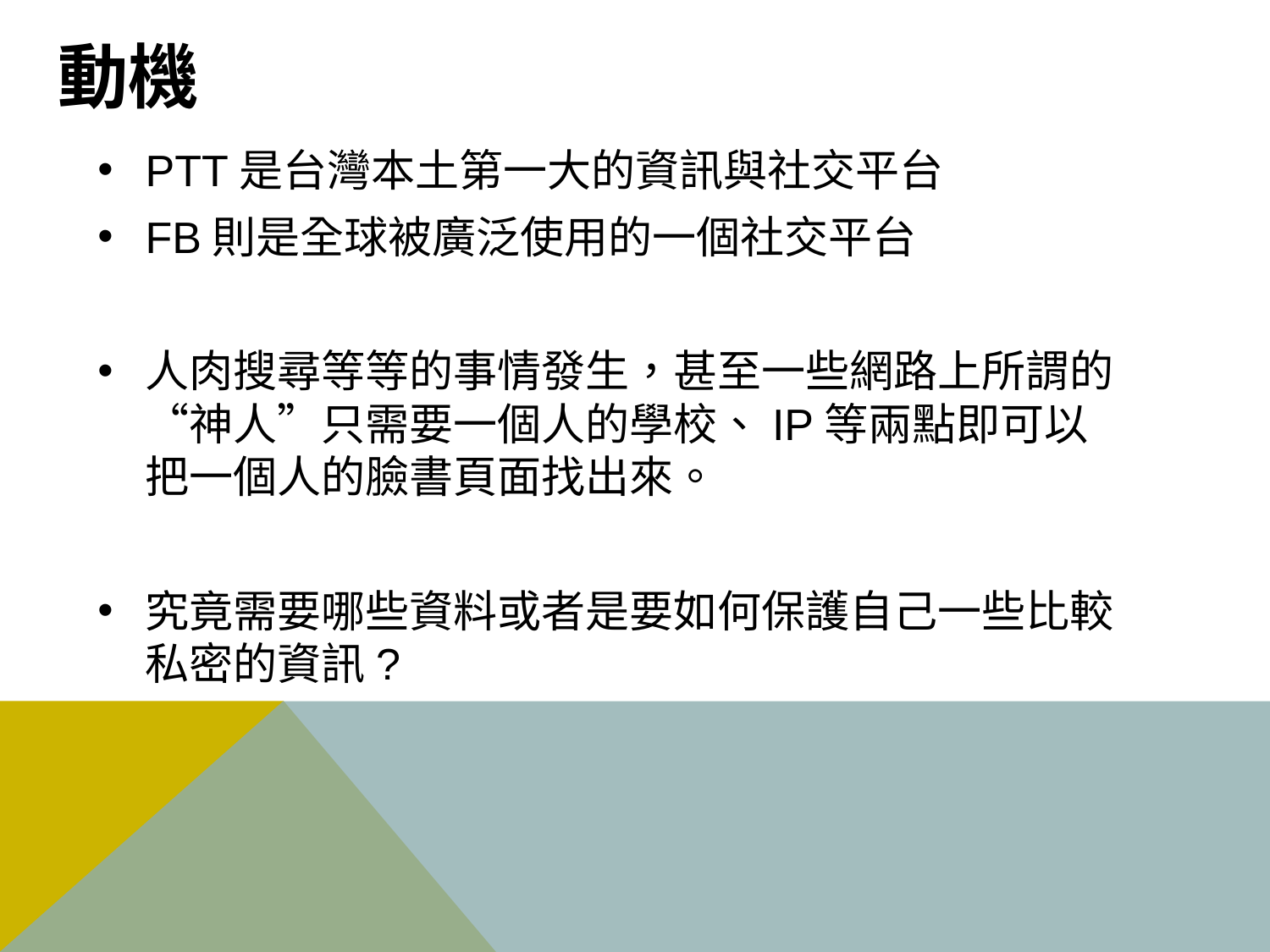

# 動機
PTT是台灣本土第一大的資訊與社交平台
FB則是全球被廣泛使用的一個社交平台

人肉搜尋等等的事情發生，甚至一些網路上所謂的“神人”只需要一個人的學校、IP等兩點即可以把一個人的臉書頁面找出來。

究竟需要哪些資料或者是要如何保護自己一些比較私密的資訊?